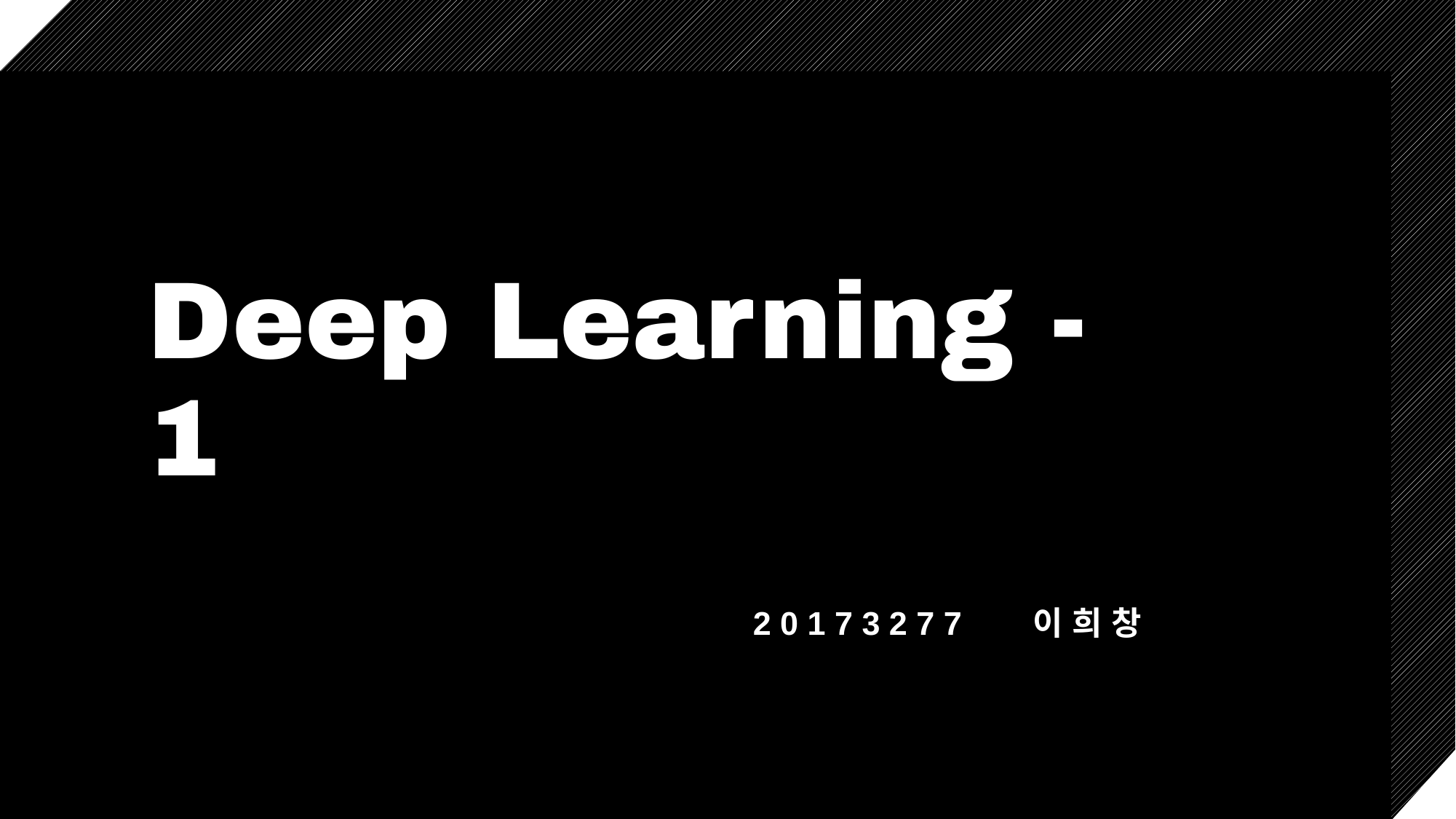

# Deep Learning - 1
20173277   이희창